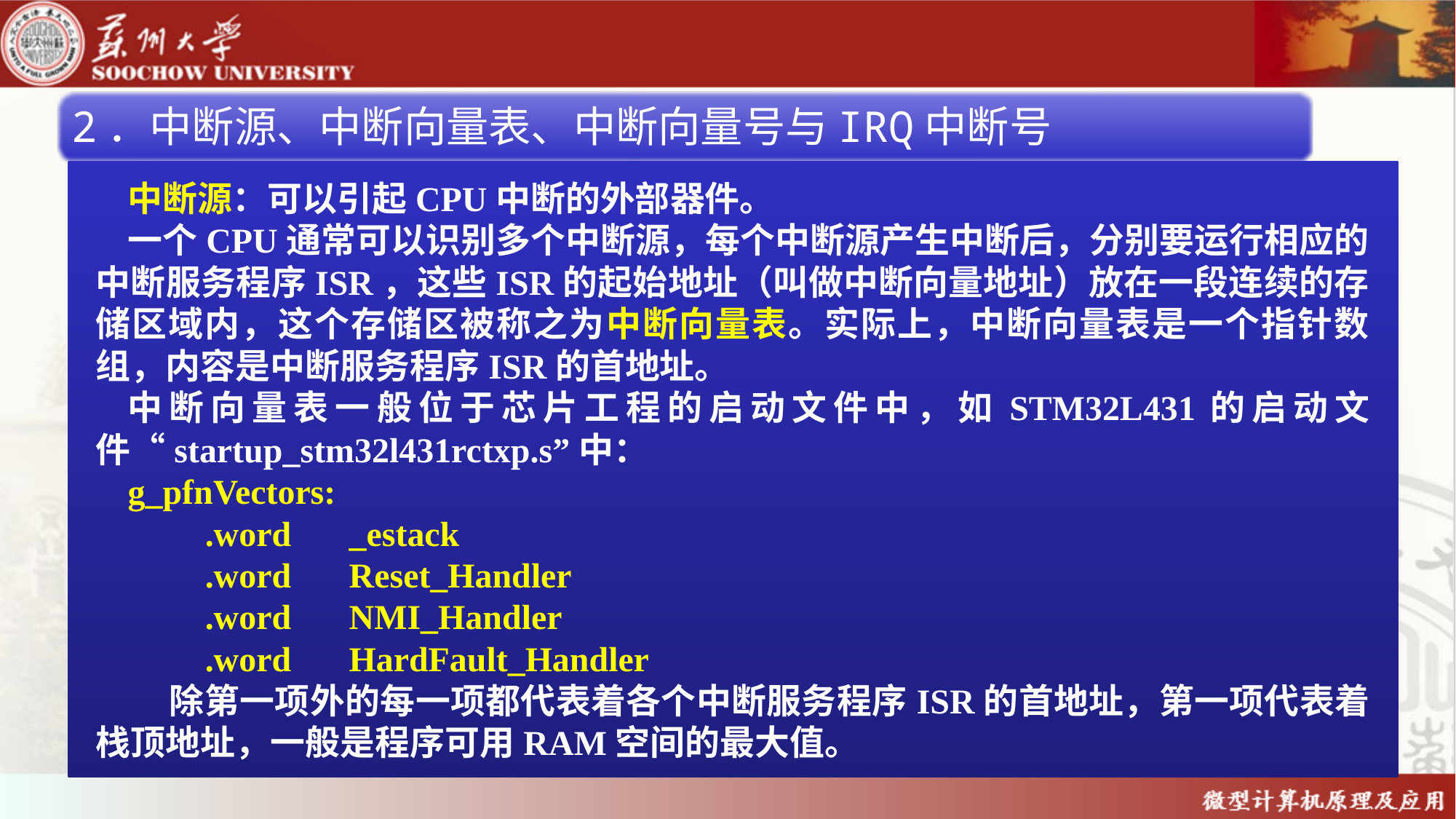

2．中断源、中断向量表、中断向量号与IRQ中断号
中断源：可以引起CPU中断的外部器件。
一个CPU通常可以识别多个中断源，每个中断源产生中断后，分别要运行相应的中断服务程序ISR，这些ISR的起始地址（叫做中断向量地址）放在一段连续的存储区域内，这个存储区被称之为中断向量表。实际上，中断向量表是一个指针数组，内容是中断服务程序ISR的首地址。
中断向量表一般位于芯片工程的启动文件中，如STM32L431的启动文件“startup_stm32l431rctxp.s”中：
g_pfnVectors:
	.word	    _estack
	.word	    Reset_Handler
	.word	    NMI_Handler
	.word	    HardFault_Handler
    除第一项外的每一项都代表着各个中断服务程序ISR的首地址，第一项代表着栈顶地址，一般是程序可用RAM空间的最大值。